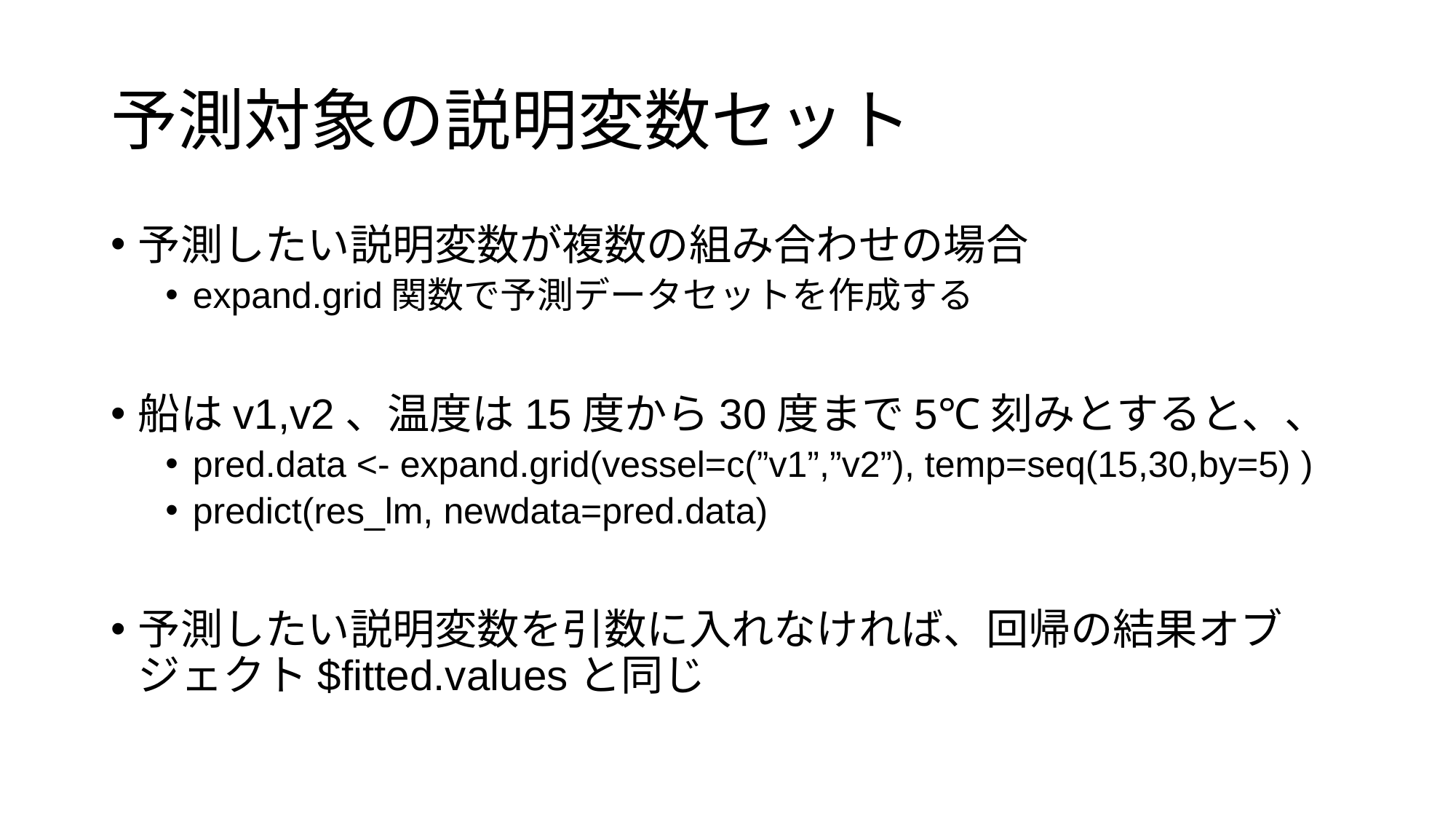

# 予測対象の説明変数セット
予測したい説明変数が複数の組み合わせの場合
expand.grid関数で予測データセットを作成する

船はv1,v2、温度は15度から30度まで5℃刻みとすると、、
pred.data <- expand.grid(vessel=c(”v1”,”v2”), temp=seq(15,30,by=5) )
predict(res_lm, newdata=pred.data)

予測したい説明変数を引数に入れなければ、回帰の結果オブジェクト$fitted.valuesと同じ